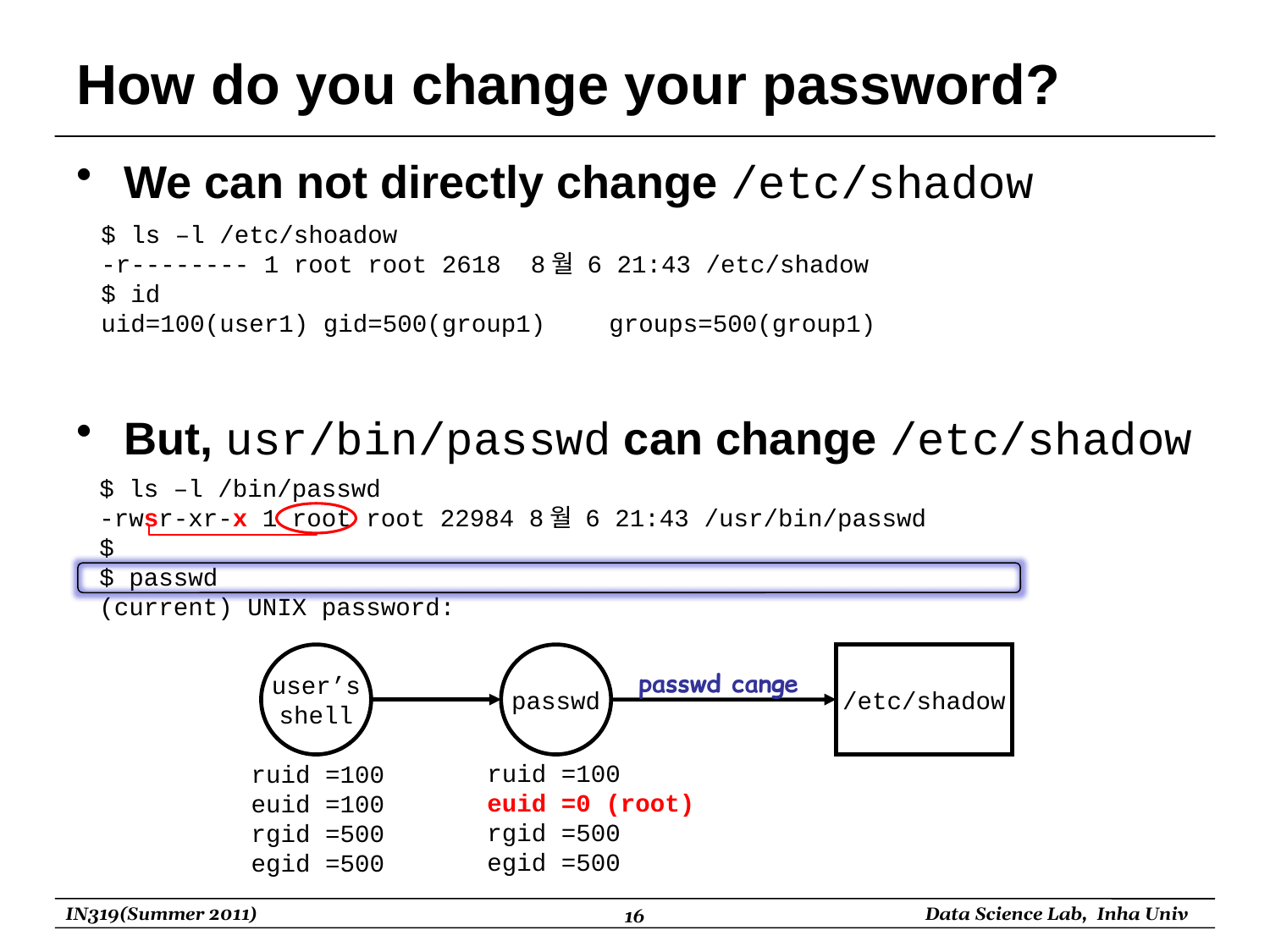

# How do you change your password?
We can not directly change /etc/shadow

But, usr/bin/passwd can change /etc/shadow
$ ls –l /etc/shoadow
-r-------- 1 root root 2618  8월 6 21:43 /etc/shadow
$ id
uid=100(user1) gid=500(group1) 	groups=500(group1)
$ ls –l /bin/passwd
-rwsr-xr-x 1 root root 22984 8월 6 21:43 /usr/bin/passwd
$
$ passwd
(current) UNIX password:

user’s
shell
passwd
/etc/shadow
passwd cange
ruid =100
euid =0 (root)
rgid =500
egid =500
ruid =100
euid =100
rgid =500
egid =500
16